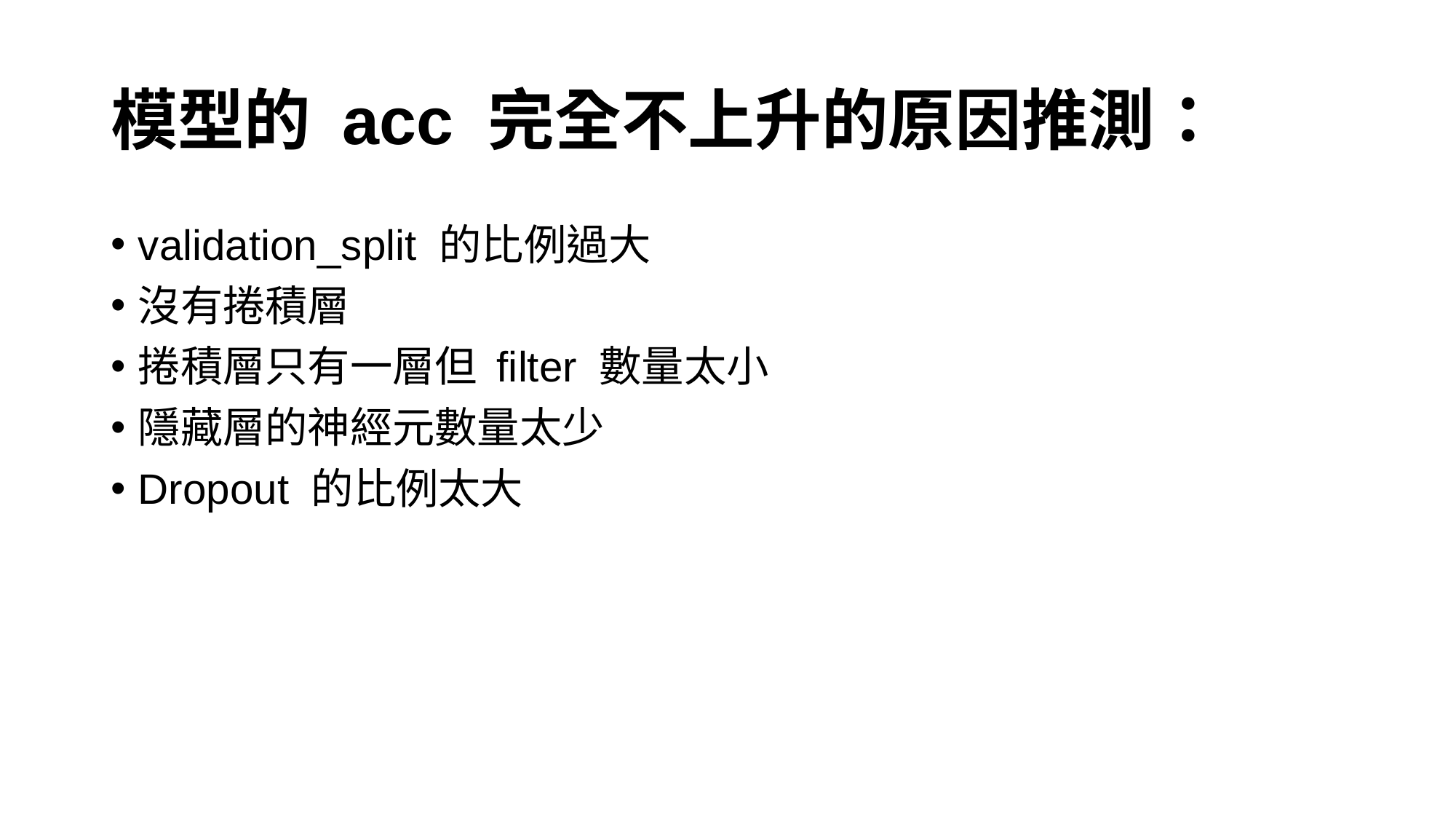

# 模型的 acc 完全不上升的原因推測：
validation_split 的比例過大
沒有捲積層
捲積層只有一層但 filter 數量太小
隱藏層的神經元數量太少
Dropout 的比例太大